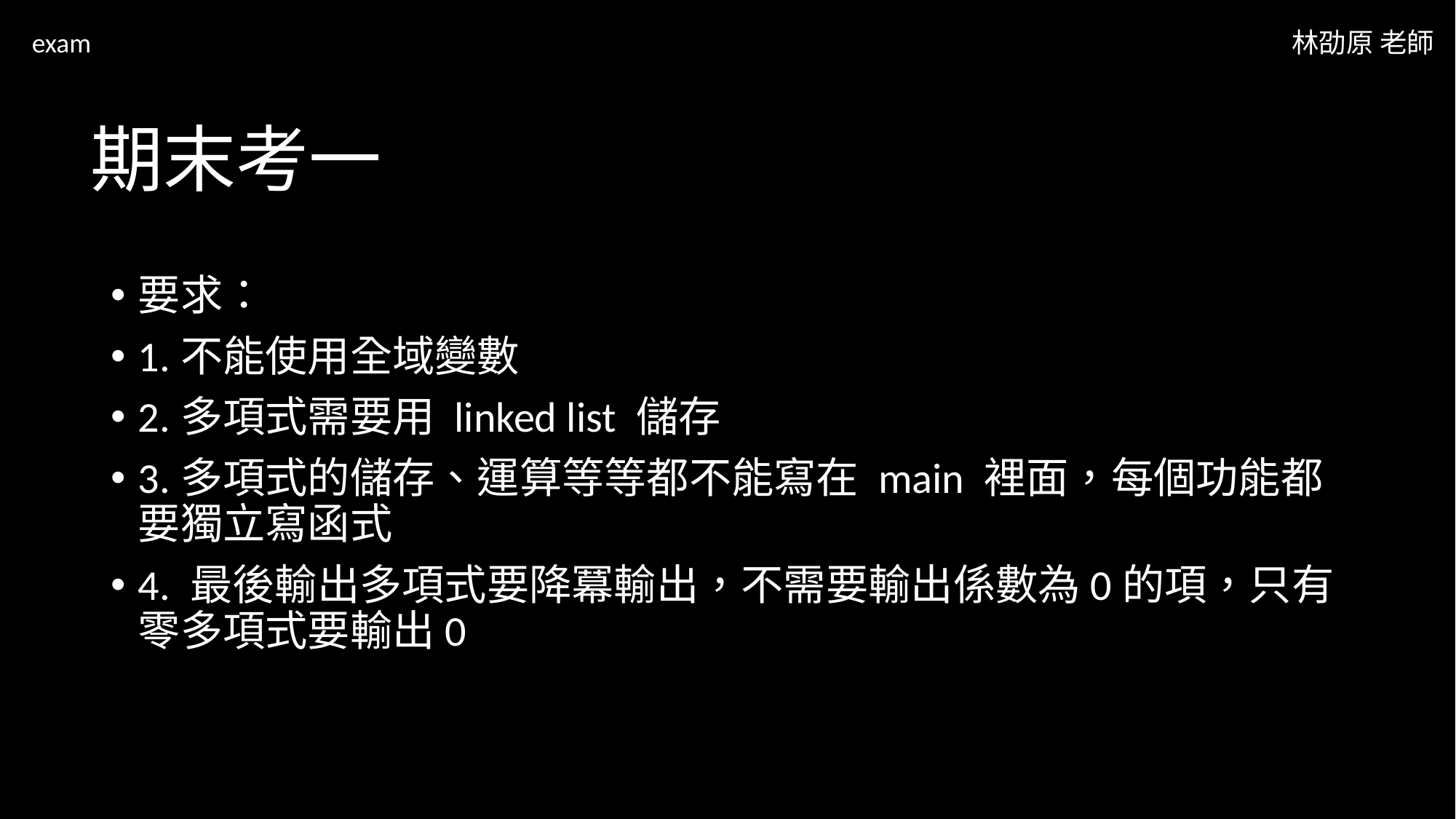

exam
林劭原 老師
# 期末考一
要求：
1.不能使用全域變數
2.多項式需要用 linked list 儲存
3.多項式的儲存、運算等等都不能寫在 main 裡面，每個功能都要獨立寫函式
4. 最後輸出多項式要降冪輸出，不需要輸出係數為0的項，只有零多項式要輸出0